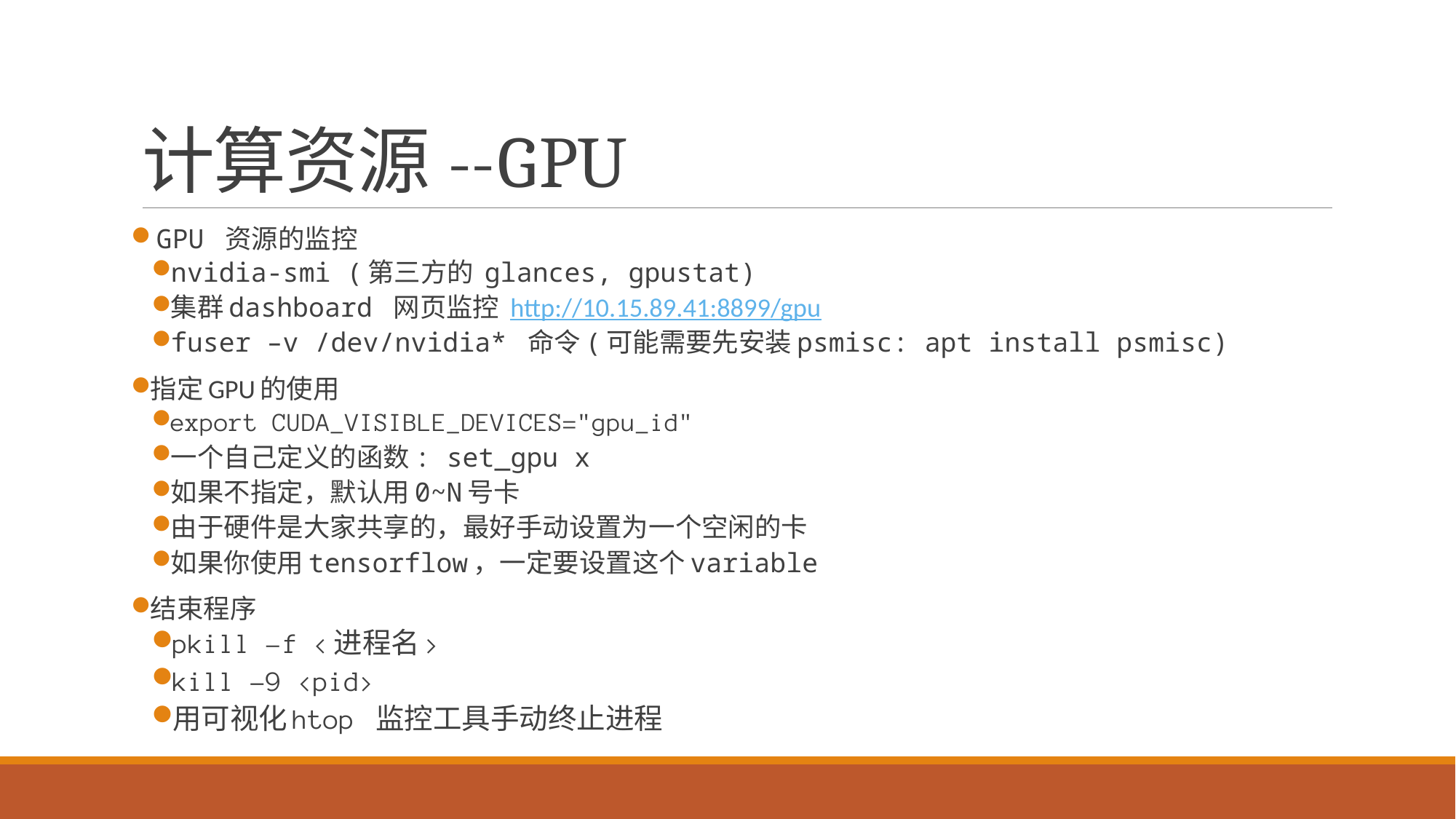

# 计算资源--GPU
 GPU 资源的监控
nvidia-smi (第三方的 glances, gpustat)
集群dashboard 网页监控 http://10.15.89.41:8899/gpu
fuser –v /dev/nvidia* 命令(可能需要先安装psmisc: apt install psmisc)
指定GPU的使用
export CUDA_VISIBLE_DEVICES="gpu_id"
一个自己定义的函数: set_gpu x
如果不指定，默认用0~N号卡
由于硬件是大家共享的，最好手动设置为一个空闲的卡
如果你使用tensorflow，一定要设置这个variable
结束程序
pkill –f <进程名>
kill -9 <pid>
用可视化htop 监控工具手动终止进程